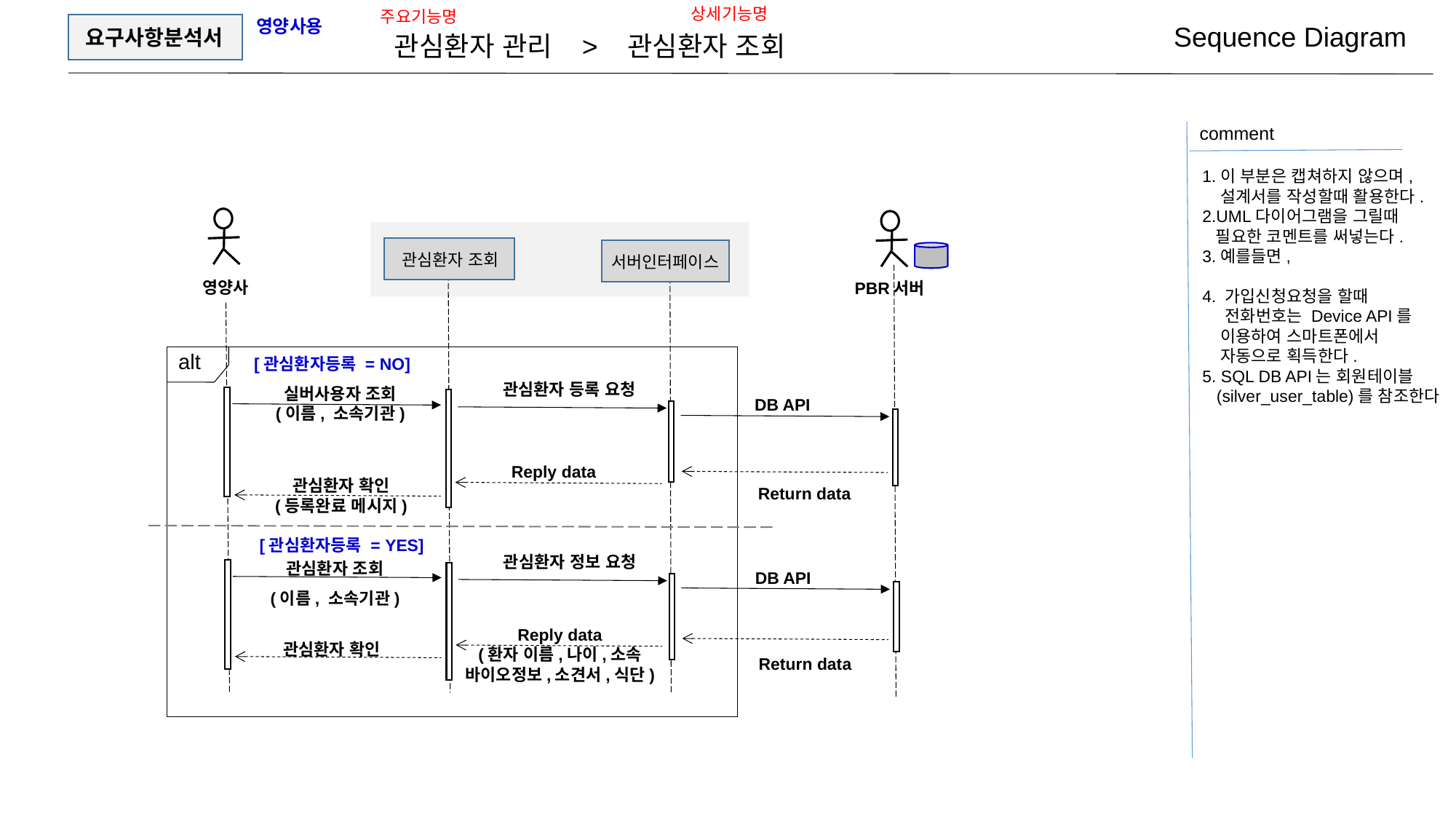

상세기능명
주요기능명
영양사용
Sequence Diagram

요구사항분석서
관심환자 관리   >   관심환자 조회
comment
1.이 부분은 캡쳐하지 않으며,
   설계서를 작성할때 활용한다.
2.UML다이어그램을 그릴때
  필요한 코멘트를 써넣는다.
3.예를들면,

4. 가입신청요청을 할때
    전화번호는 Device API를
   이용하여 스마트폰에서
   자동으로 획득한다.
5. SQL DB API는 회원테이블
   (silver_user_table)를 참조한다

관심환자 조회
서버인터페이스
영양사
PBR서버
alt

[관심환자등록 = NO]
관심환자 등록 요청
실버사용자 조회
(이름, 소속기관)

DB API

Reply data
관심환자 확인
(등록완료 메시지)

Return data
[관심환자등록 = YES]
관심환자 조회
(이름, 소속기관)
관심환자 정보 요청

DB API

Reply data
(환자 이름,나이,소속
바이오정보,소견서,식단)
관심환자 확인

Return data